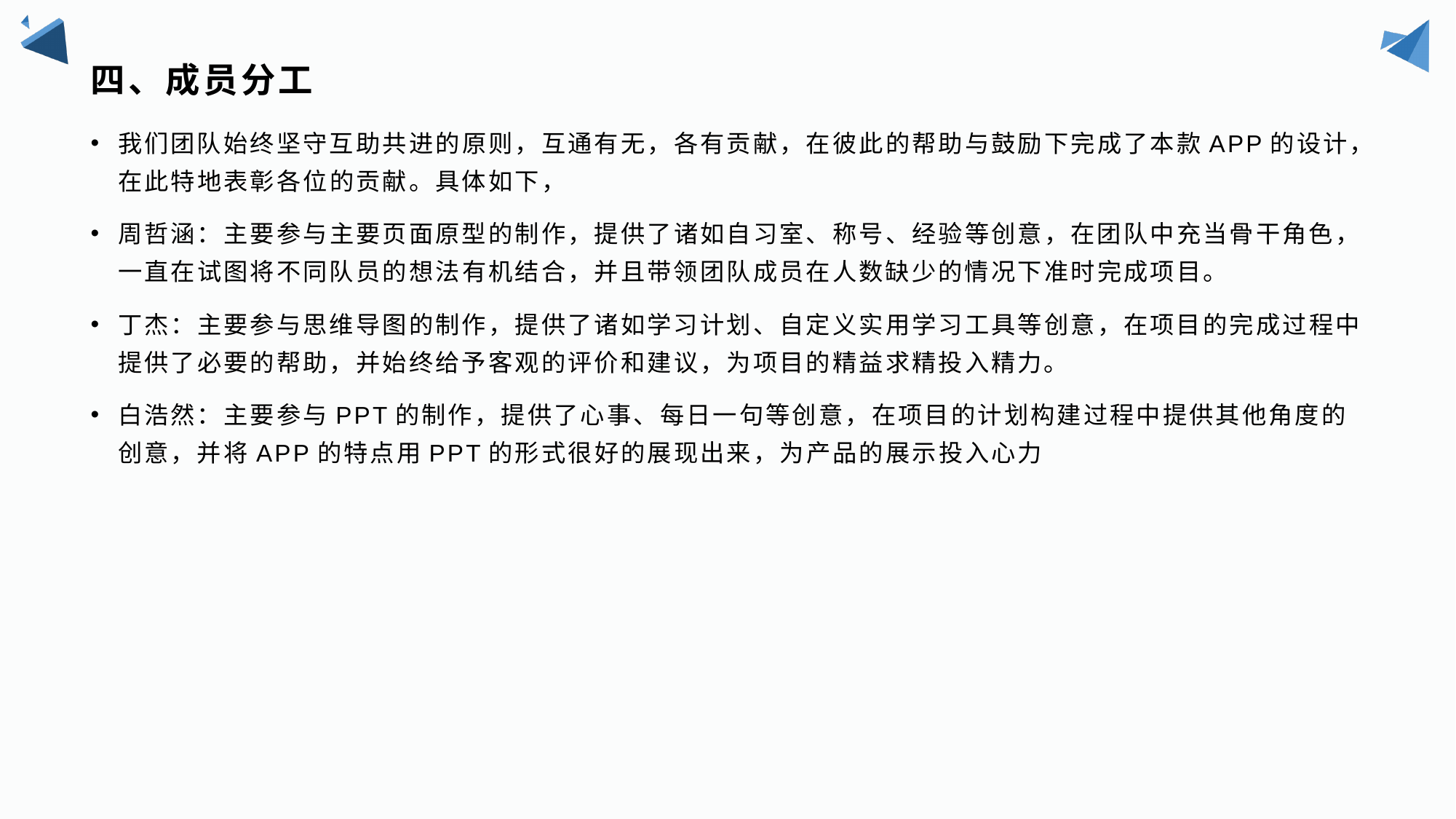

# 四、成员分工
我们团队始终坚守互助共进的原则，互通有无，各有贡献，在彼此的帮助与鼓励下完成了本款APP的设计，在此特地表彰各位的贡献。具体如下，
周哲涵：主要参与主要页面原型的制作，提供了诸如自习室、称号、经验等创意，在团队中充当骨干角色，一直在试图将不同队员的想法有机结合，并且带领团队成员在人数缺少的情况下准时完成项目。
丁杰：主要参与思维导图的制作，提供了诸如学习计划、自定义实用学习工具等创意，在项目的完成过程中提供了必要的帮助，并始终给予客观的评价和建议，为项目的精益求精投入精力。
白浩然：主要参与PPT的制作，提供了心事、每日一句等创意，在项目的计划构建过程中提供其他角度的创意，并将APP的特点用PPT的形式很好的展现出来，为产品的展示投入心力